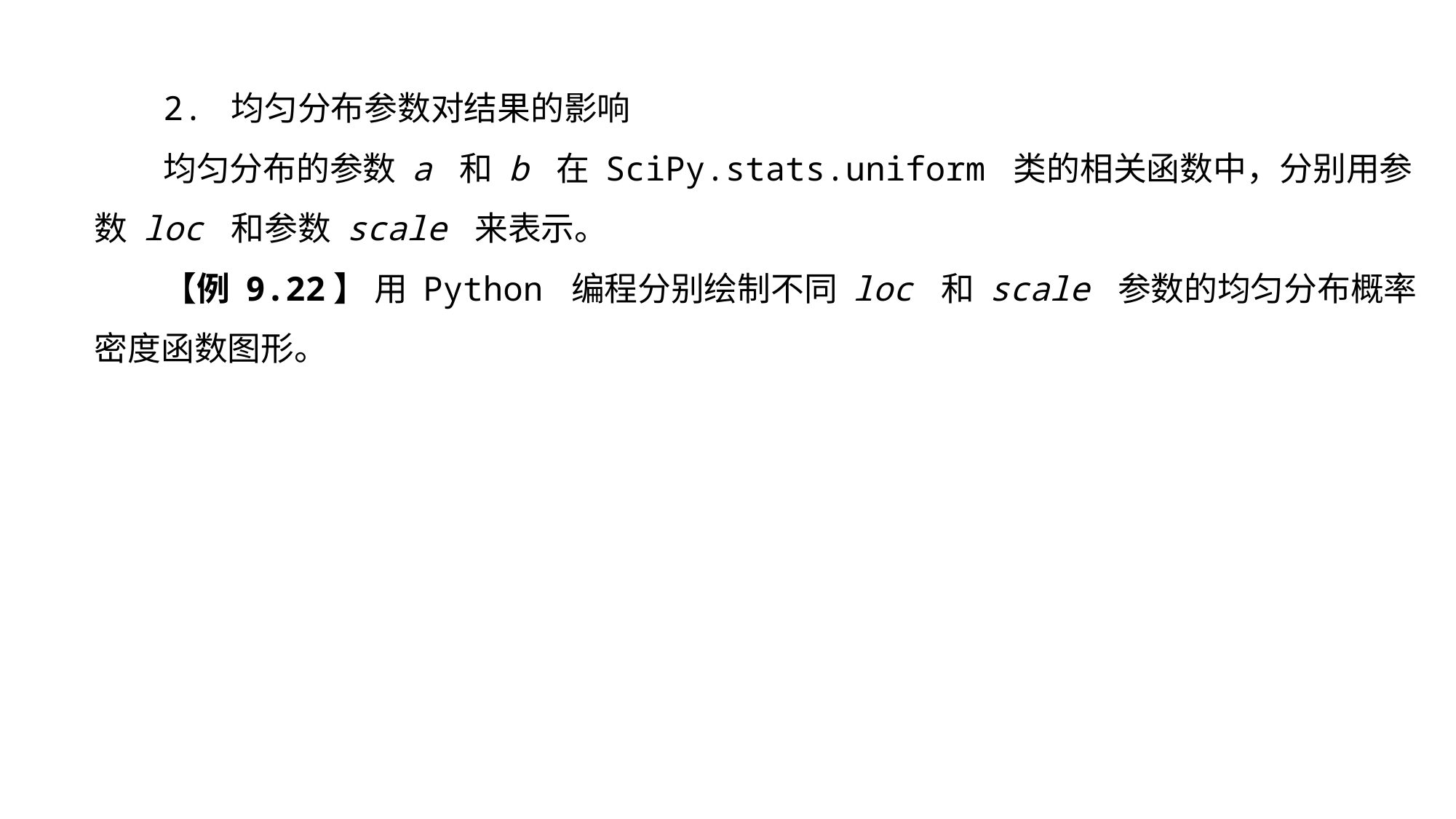

2. 均匀分布参数对结果的影响
均匀分布的参数 a 和 b 在 SciPy.stats.uniform 类的相关函数中，分别用参数 loc 和参数 scale 来表示。
【例 9.22】 用 Python 编程分别绘制不同 loc 和 scale 参数的均匀分布概率密度函数图形。